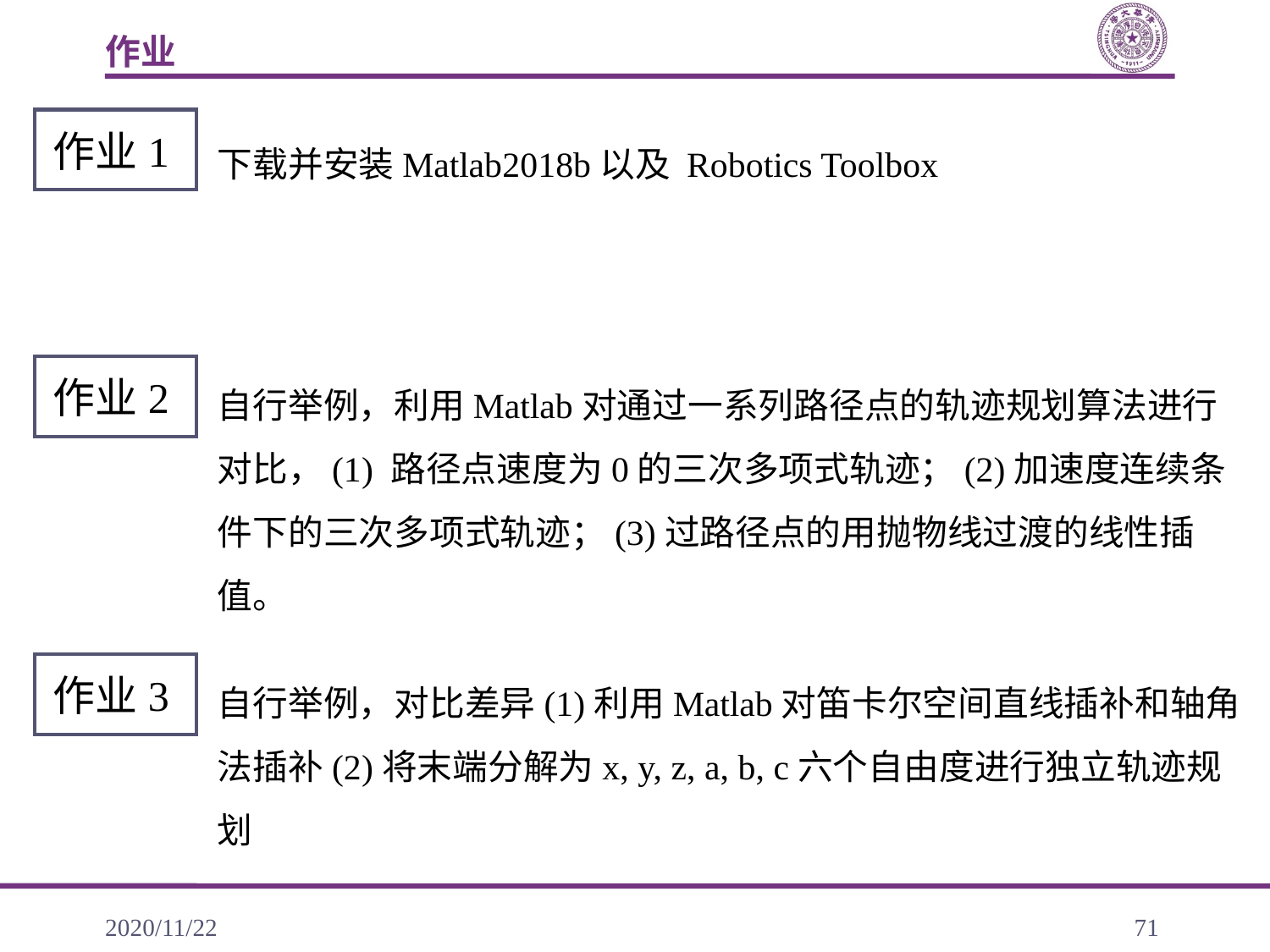

作业

下载并安装Matlab2018b以及 Robotics Toolbox
作业1
自行举例，利用Matlab对通过一系列路径点的轨迹规划算法进行对比，(1) 路径点速度为0的三次多项式轨迹；(2)加速度连续条件下的三次多项式轨迹；(3)过路径点的用抛物线过渡的线性插值。

作业2
自行举例，对比差异(1)利用Matlab对笛卡尔空间直线插补和轴角法插补(2)将末端分解为x, y, z, a, b, c六个自由度进行独立轨迹规划

作业3
2020/11/22
71